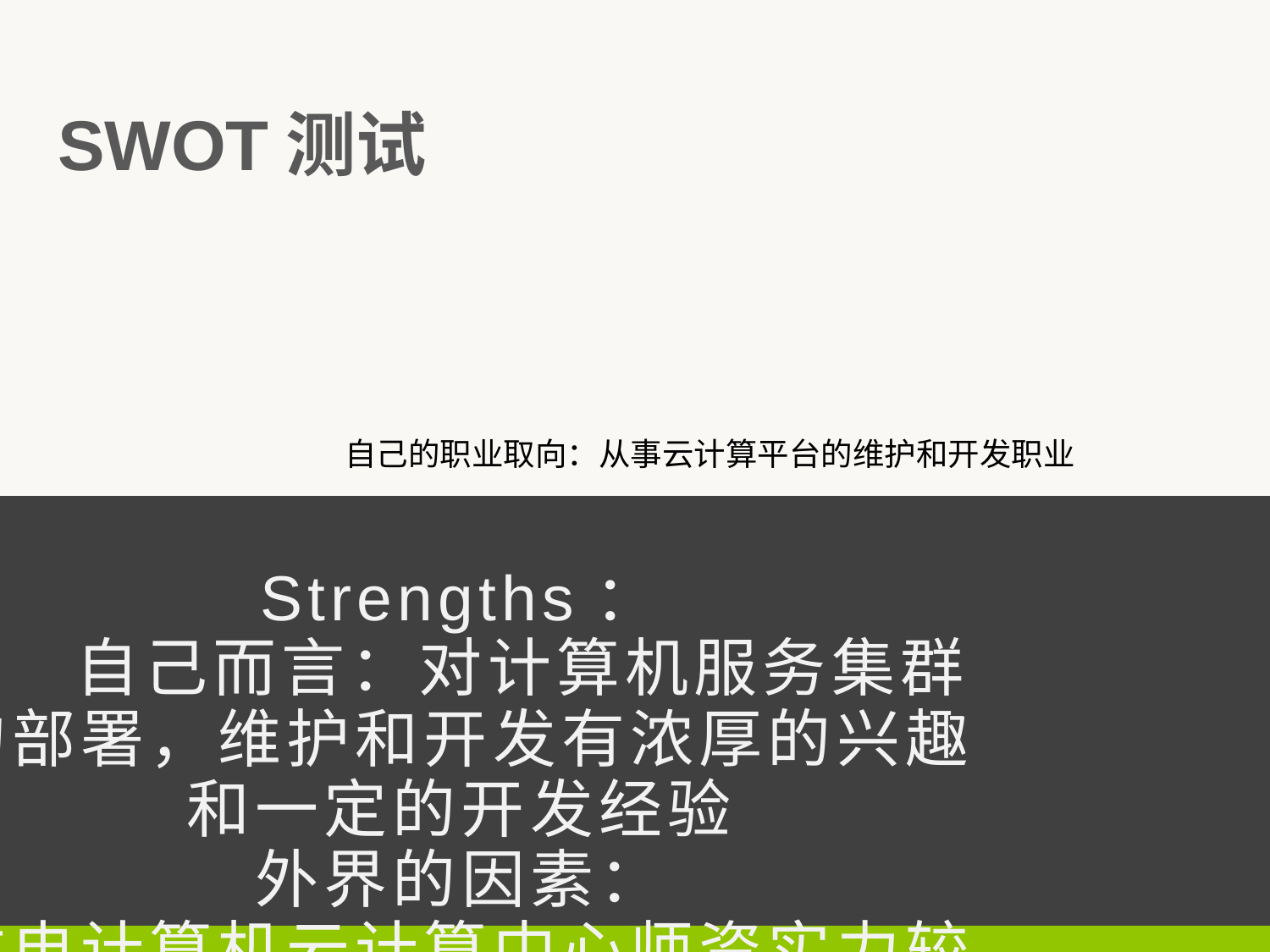

# SWOT测试
自己的职业取向：从事云计算平台的维护和开发职业

Strengths：
	自己而言：对计算机服务集群的部署，维护和开发有浓厚的兴趣和一定的开发经验
外界的因素：
杭电计算机云计算中心师资实力较强
Weeknesses：
自己搭建服务平台需要的物理硬件的资源较为昂贵，需要学习种类很多；本科出去直接工作的话，但是大型公司面试需要的开发经验较为丰富的人才
Opportunities：本科出去直接工作的话，可以积累更好的工作经验，为以后的发展打下坚实的基础。
当今社会，对集群提供的计算资源，虚拟化技术人才的很大，部署开发需求很大；云计算平台还需更好的部署工具，同时需要提高效率
Threats：
云计算依靠的是巨大的资金支持才能提供更为廉价的计算资源，如果自己从事公司水平不足随时可能面临大型公司的吞并甚至破产的风险